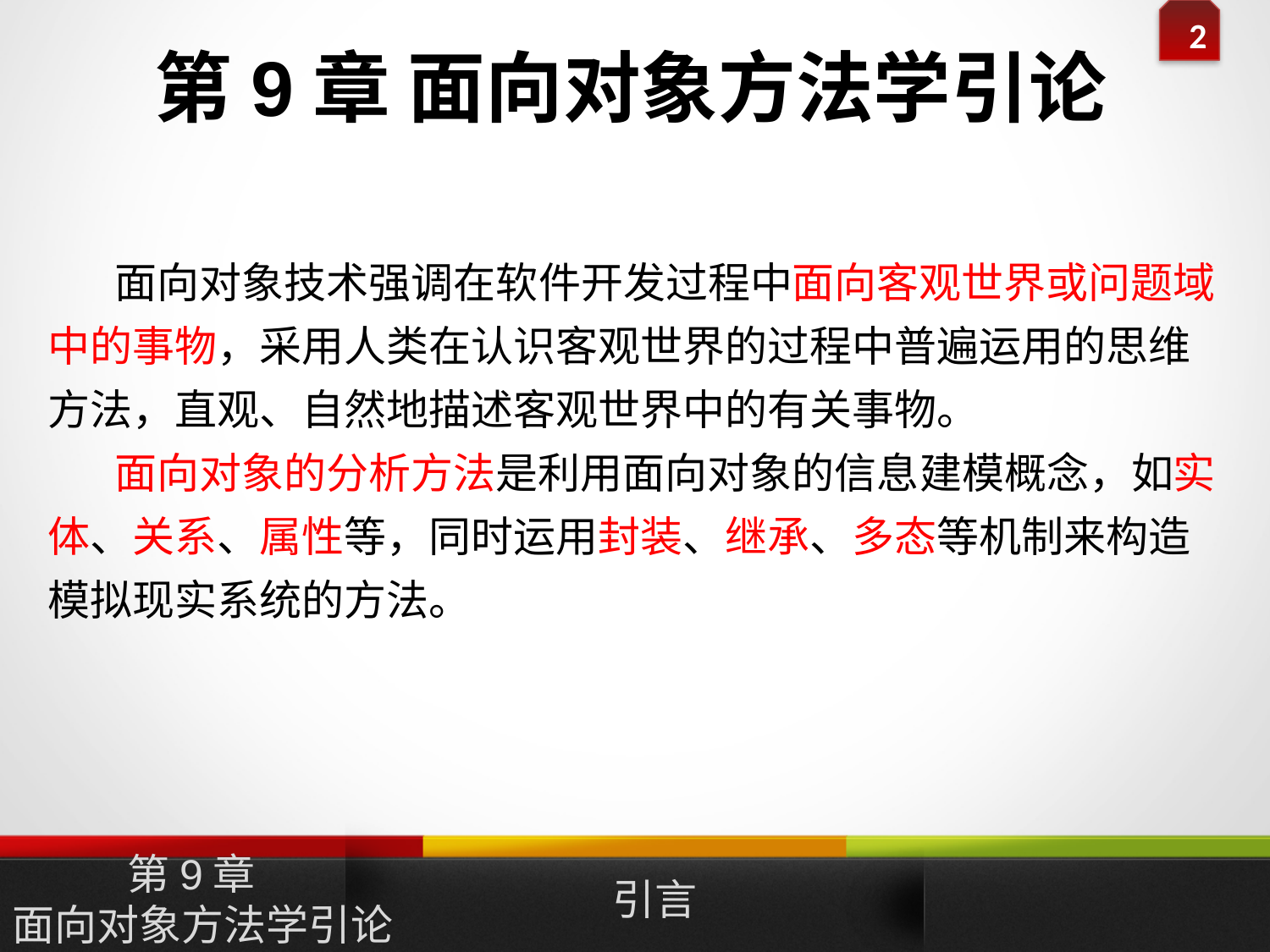

第9章 面向对象方法学引论
      面向对象技术强调在软件开发过程中面向客观世界或问题域中的事物，采用人类在认识客观世界的过程中普遍运用的思维方法，直观、自然地描述客观世界中的有关事物。
      面向对象的分析方法是利用面向对象的信息建模概念，如实体、关系、属性等，同时运用封装、继承、多态等机制来构造模拟现实系统的方法。
引言